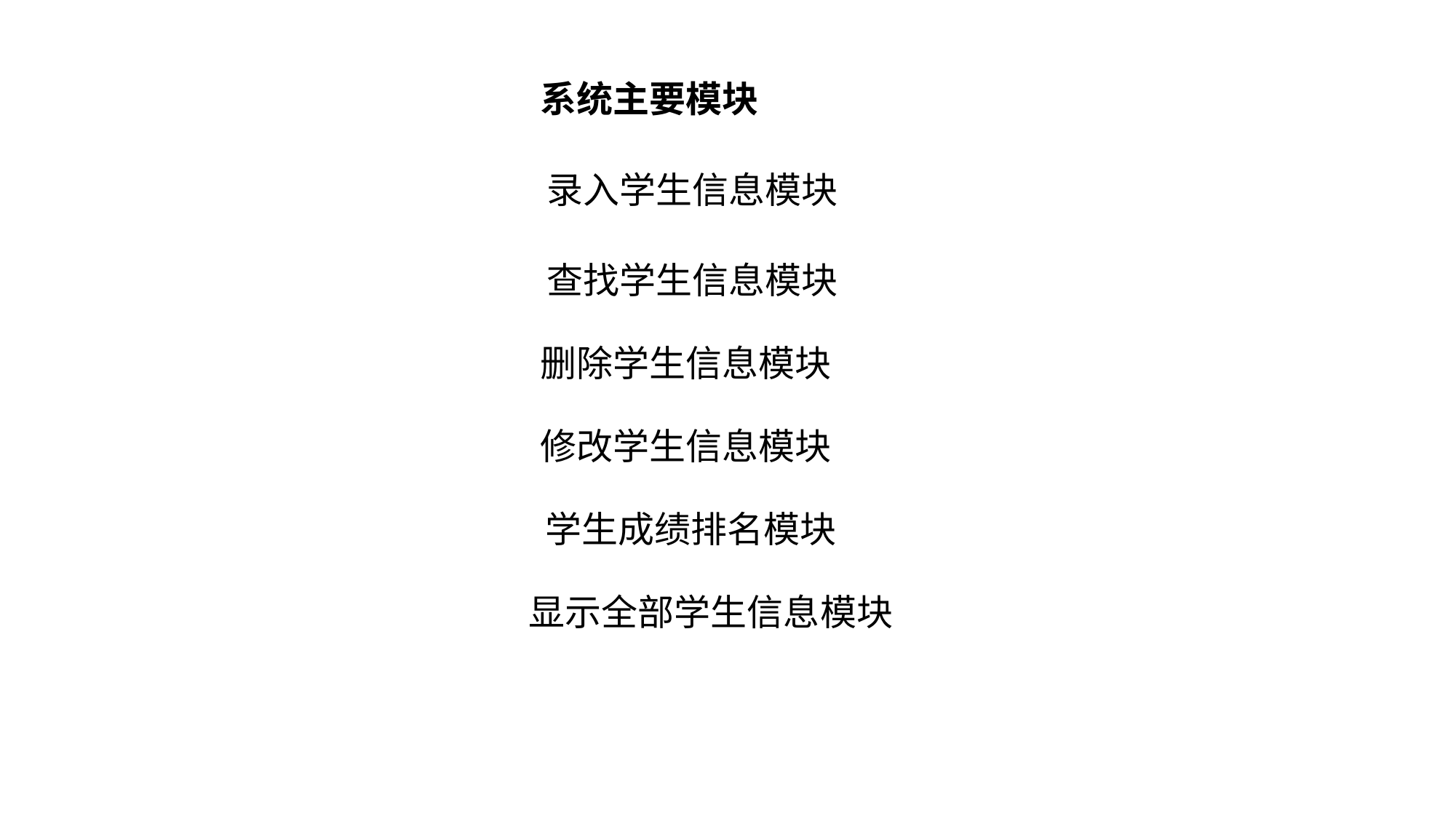

系统主要模块
录入学生信息模块
查找学生信息模块
删除学生信息模块
修改学生信息模块
	学生成绩排名模块
显示全部学生信息模块